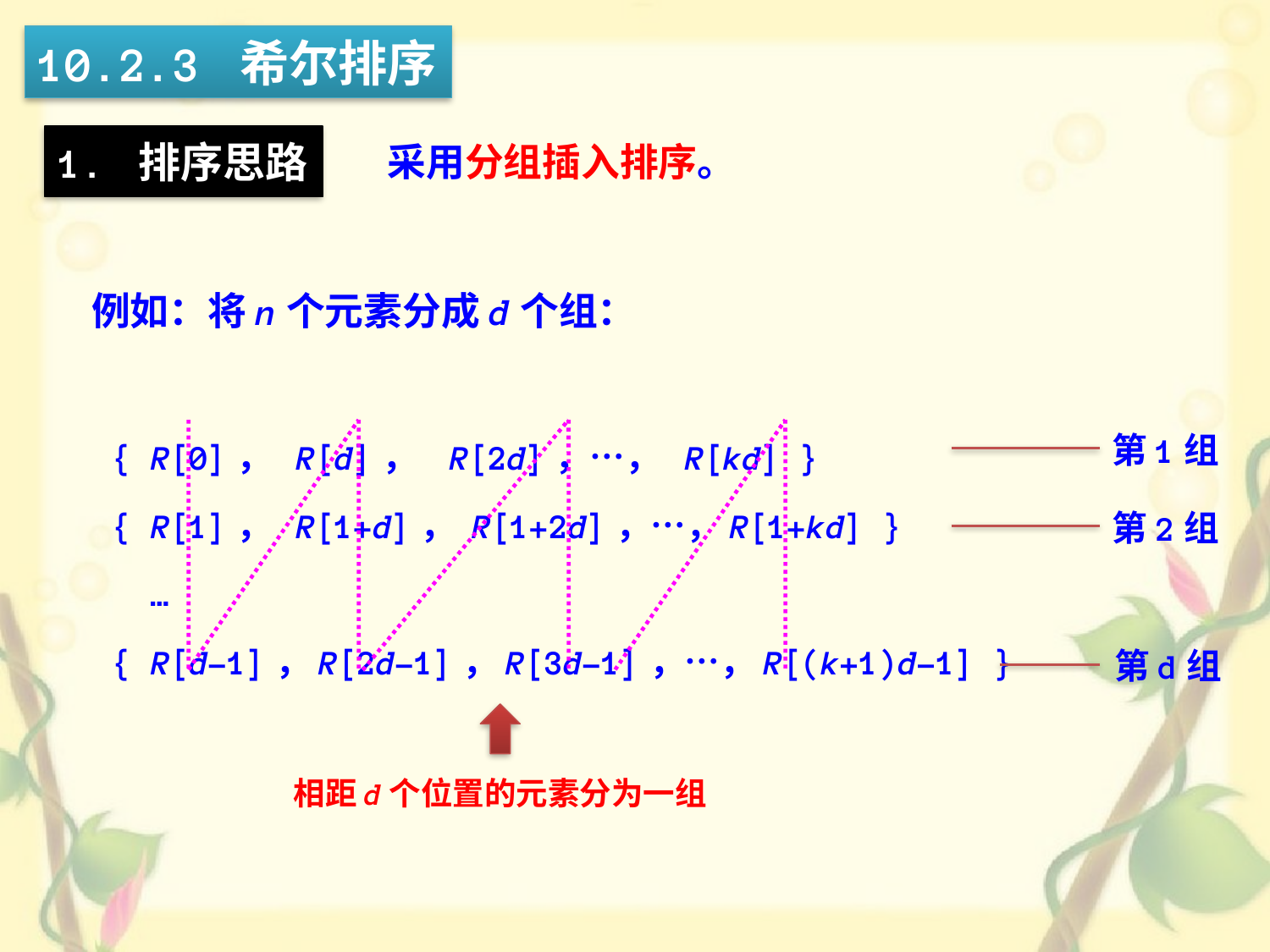

10.2.3 希尔排序
1. 排序思路
采用分组插入排序。
例如：将n个元素分成d个组：
  { R[0]，  R[d]，   R[2d]，…，  R[kd] }
  { R[1]，  R[1+d]， R[1+2d]，…，R[1+kd] }
    …
  { R[d-1]，R[2d-1]，R[3d-1]，…，R[(k+1)d-1] }

第1组
第2组
第d组

相距d个位置的元素分为一组